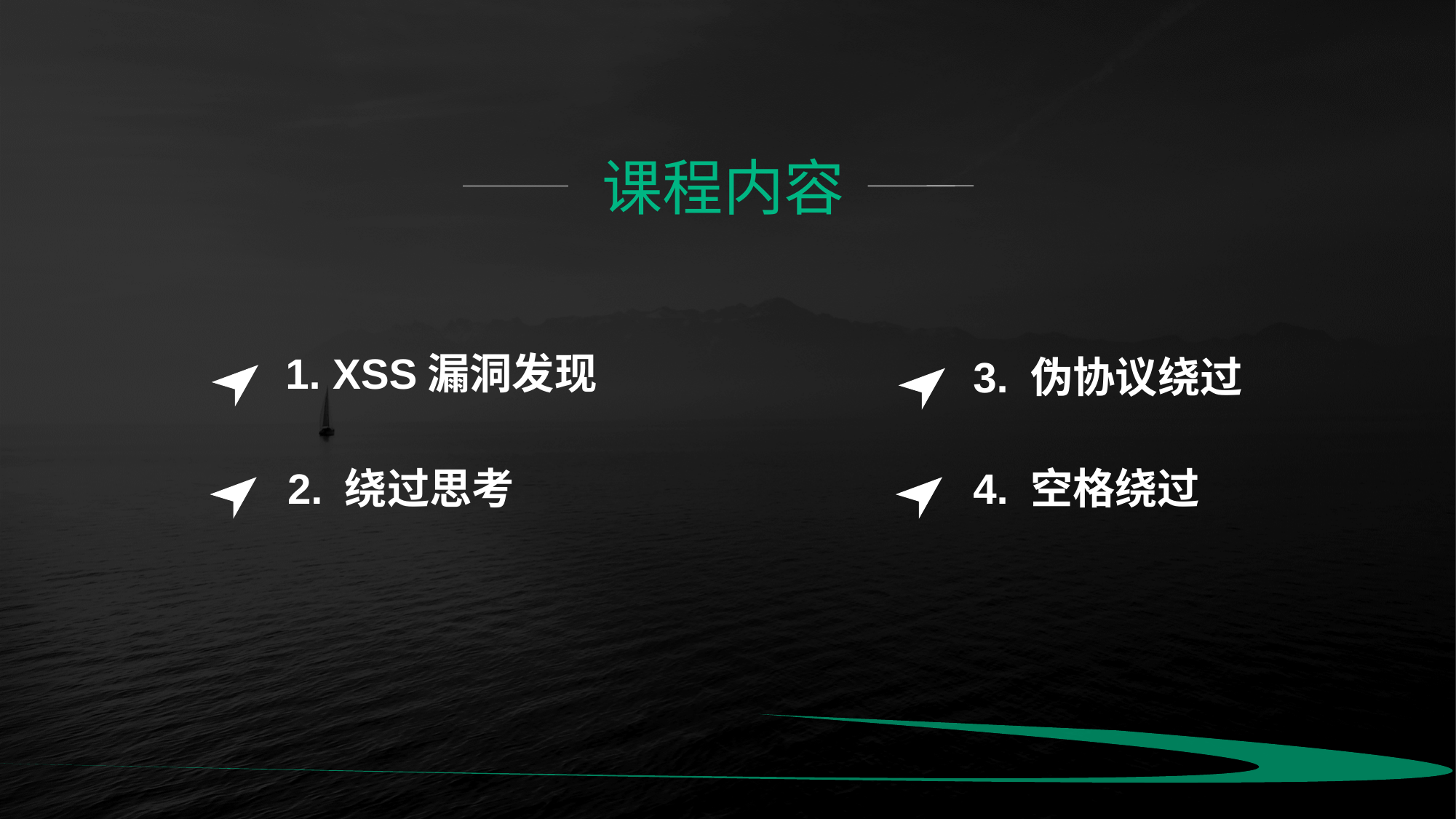

课程内容
1. XSS漏洞发现

2. 绕过思考

3. 伪协议绕过

4. 空格绕过